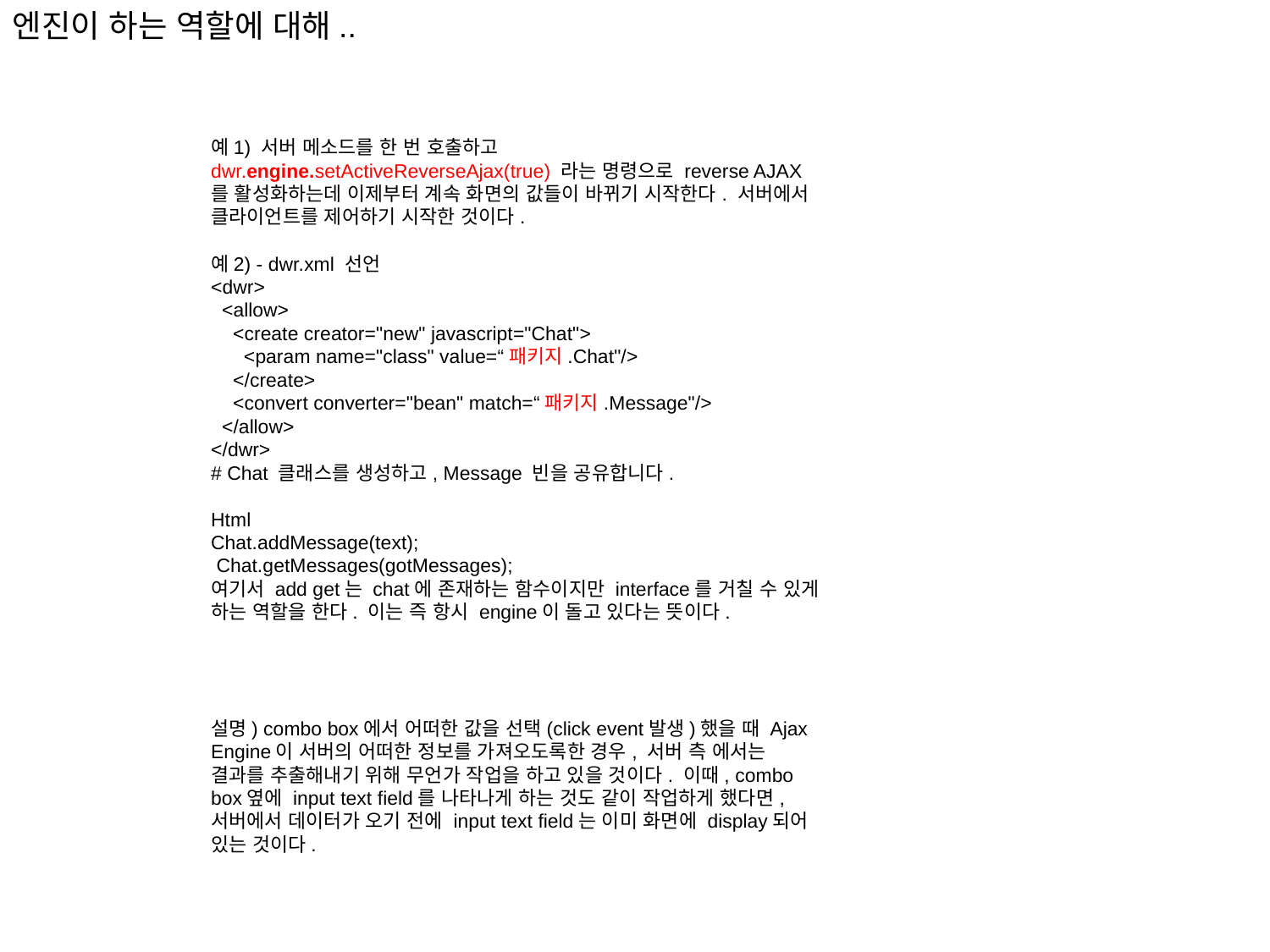

엔진이 하는 역할에 대해..
예1) 서버 메소드를 한 번 호출하고 dwr.engine.setActiveReverseAjax(true) 라는 명령으로 reverse AJAX
를 활성화하는데 이제부터 계속 화면의 값들이 바뀌기 시작한다. 서버에서 클라이언트를 제어하기 시작한 것이다.

예2) - dwr.xml 선언
<dwr>
  <allow>
    <create creator="new" javascript="Chat">
      <param name="class" value=“패키지.Chat"/>
    </create>
    <convert converter="bean" match=“패키지.Message"/>
  </allow>
</dwr>
# Chat 클래스를 생성하고, Message 빈을 공유합니다.

Html
Chat.addMessage(text);
 Chat.getMessages(gotMessages);
여기서 add get는 chat에 존재하는 함수이지만 interface를 거칠 수 있게 하는 역할을 한다. 이는 즉 항시 engine이 돌고 있다는 뜻이다.

설명) combo box에서 어떠한 값을 선택(click event발생)했을 때 Ajax Engine이 서버의 어떠한 정보를 가져오도록한 경우, 서버 측 에서는 결과를 추출해내기 위해 무언가 작업을 하고 있을 것이다. 이때, combo box옆에 input text field를 나타나게 하는 것도 같이 작업하게 했다면, 서버에서 데이터가 오기 전에 input text field는 이미 화면에 display되어 있는 것이다.